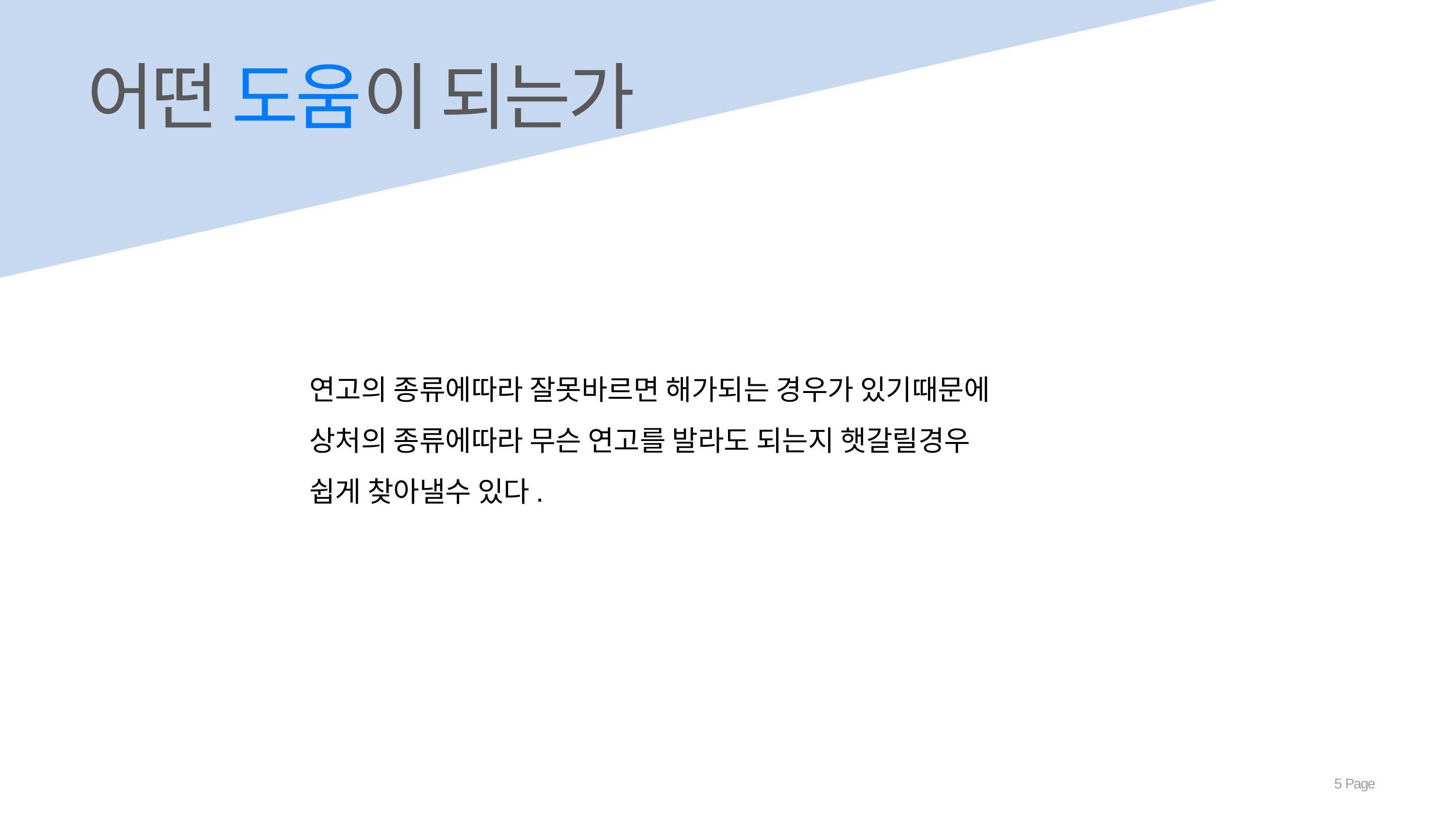

어떤 도움이 되는가
연고의 종류에따라 잘못바르면 해가되는 경우가 있기때문에
상처의 종류에따라 무슨 연고를 발라도 되는지 햇갈릴경우
쉽게 찾아낼수 있다.
5 Page